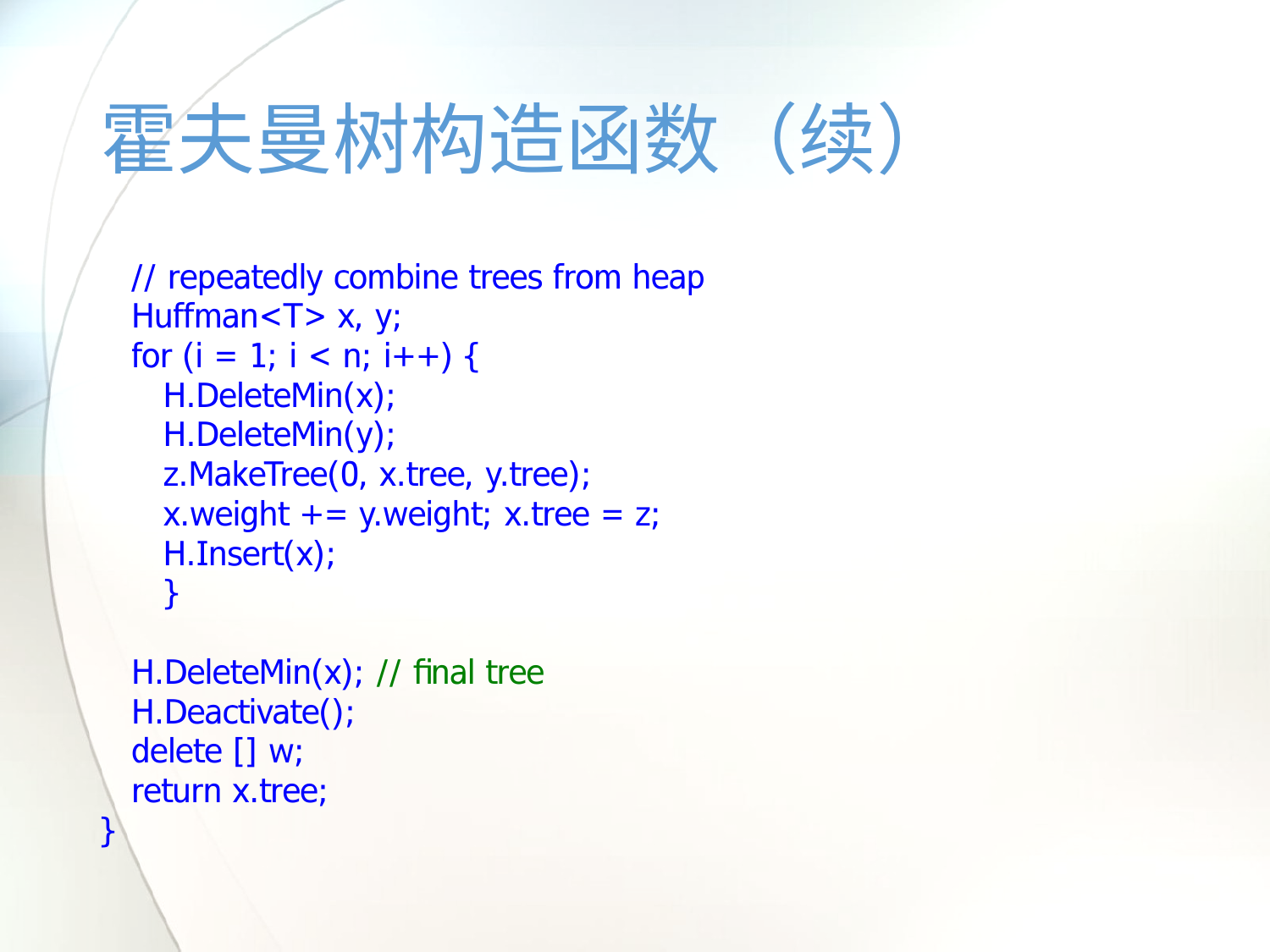

# 霍夫曼树构造函数（续）
   // repeatedly combine trees from heap
   Huffman<T> x, y;
   for (i = 1; i < n; i++) {
      H.DeleteMin(x);
      H.DeleteMin(y);
      z.MakeTree(0, x.tree, y.tree);
      x.weight += y.weight; x.tree = z;
      H.Insert(x);
      }

   H.DeleteMin(x); // final tree
   H.Deactivate();
   delete [] w;
   return x.tree;
}